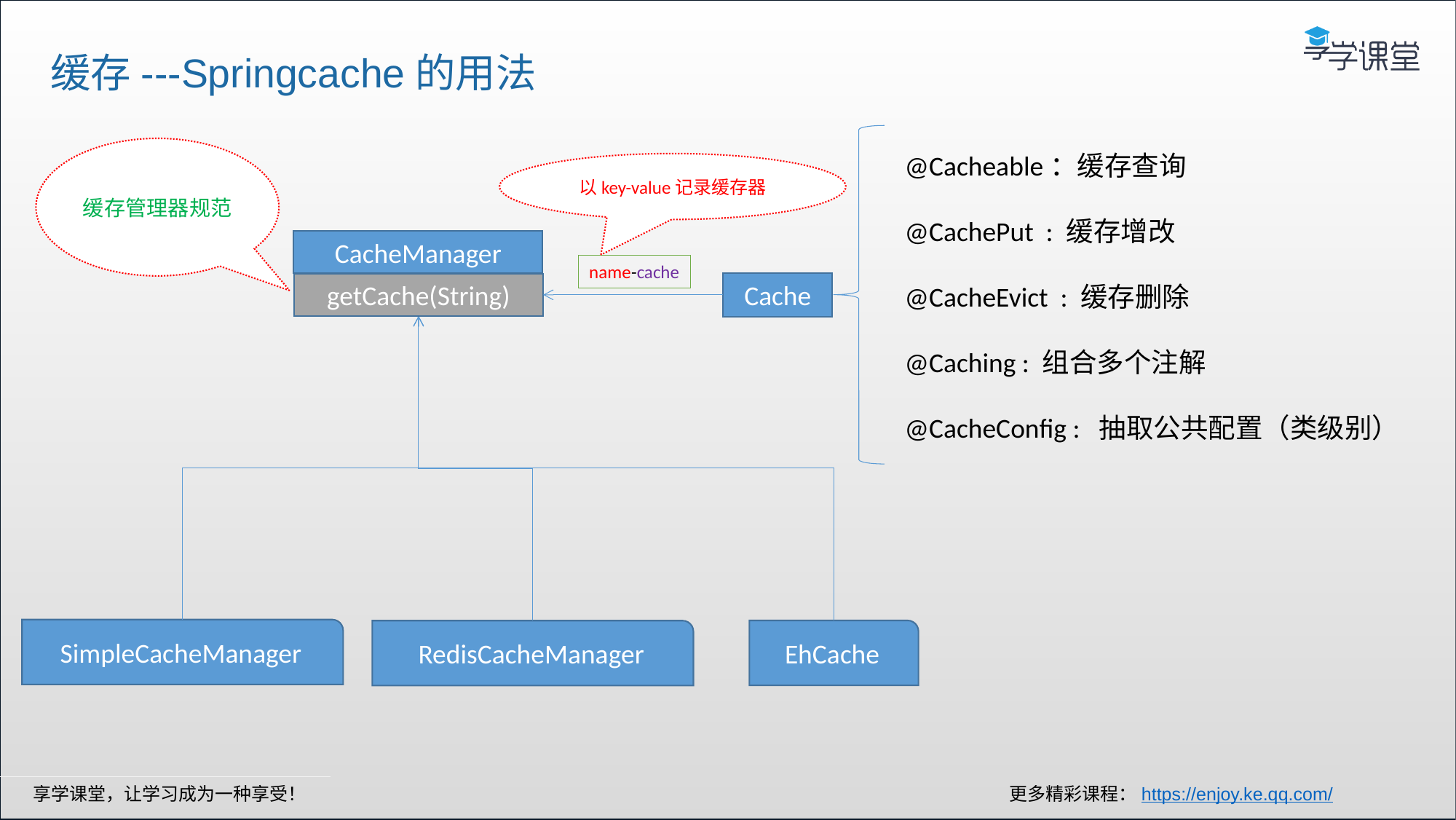

缓存---Springcache的用法

缓存管理器规范
@Cacheable：缓存查询

@CachePut  : 缓存增改

@CacheEvict  : 缓存删除

@Caching : 组合多个注解

@CacheConfig :  抽取公共配置（类级别）
以key-value记录缓存器
CacheManager
name-cache
Cache
getCache(String)
SimpleCacheManager
EhCache
RedisCacheManager